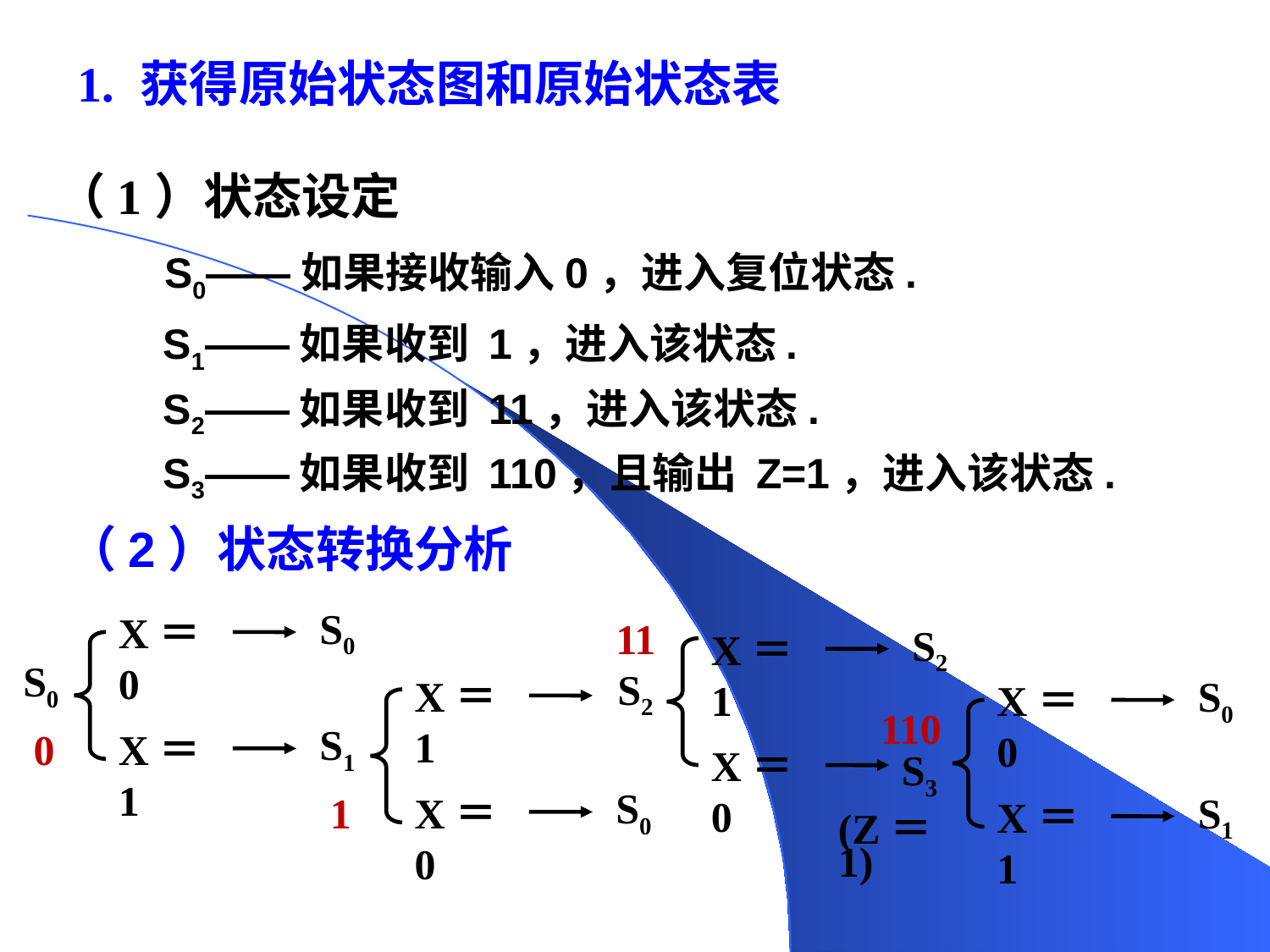

1. 获得原始状态图和原始状态表
（1）状态设定
        S0——如果接收输入0，进入复位状态.
         S1——如果收到 1，进入该状态.
         S2——如果收到 11，进入该状态.
         S3——如果收到 110，且输出 Z=1，进入该状态.
（2）状态转换分析
S0
X＝0
11
S2
X＝1

S0

S2
X＝1
S0
X＝0

110

S1
0
X＝1
X＝0

S3

S0
1
X＝0
S1
X＝1

(Z＝1)